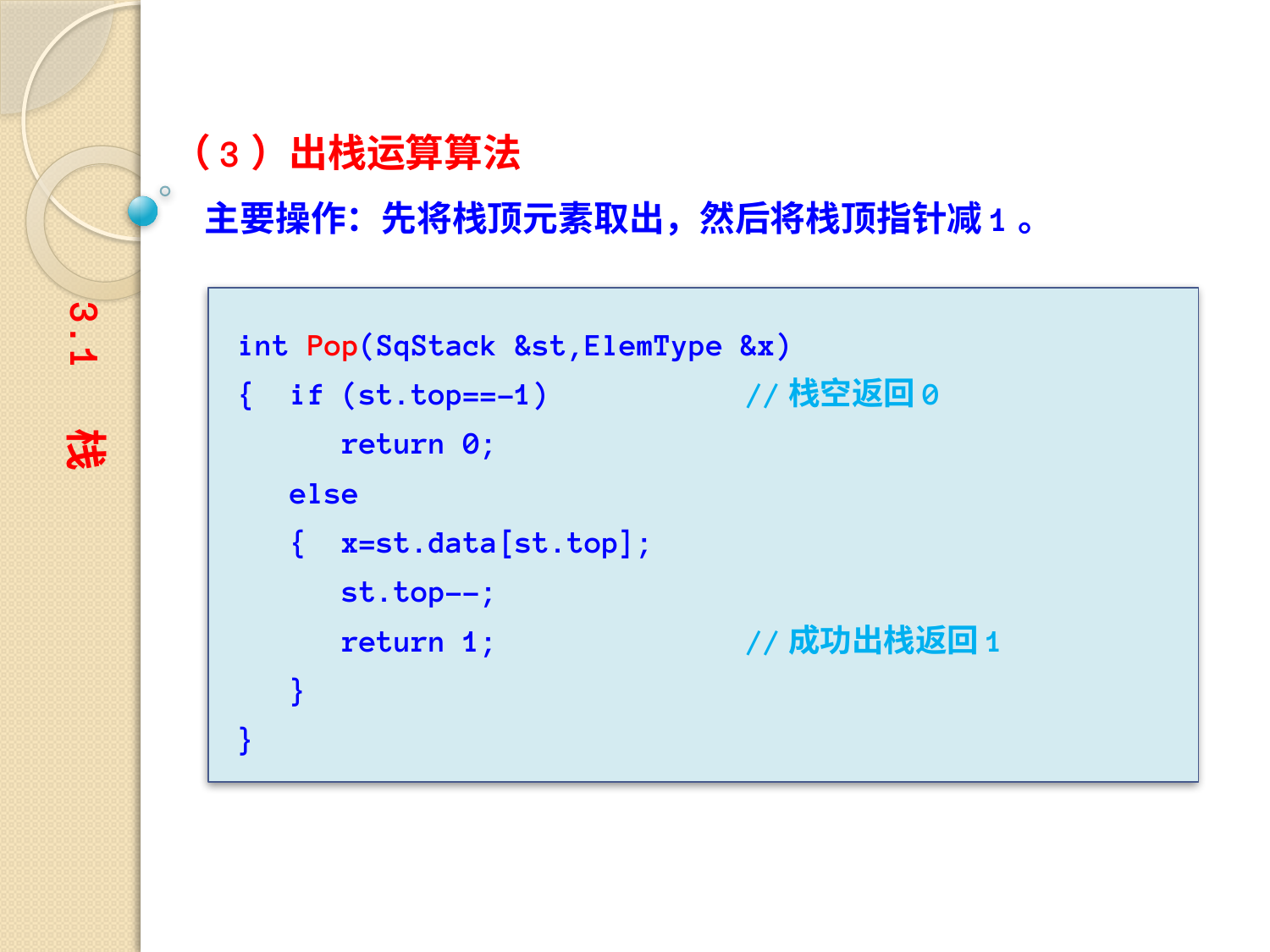

（3）出栈运算算法
   主要操作：先将栈顶元素取出，然后将栈顶指针减1。
3.1  栈
int Pop(SqStack &st,ElemType &x)
{  if (st.top==-1)		//栈空返回0
      return 0;
   else
   {  x=st.data[st.top];
      st.top--;
      return 1;		//成功出栈返回1
   }
}